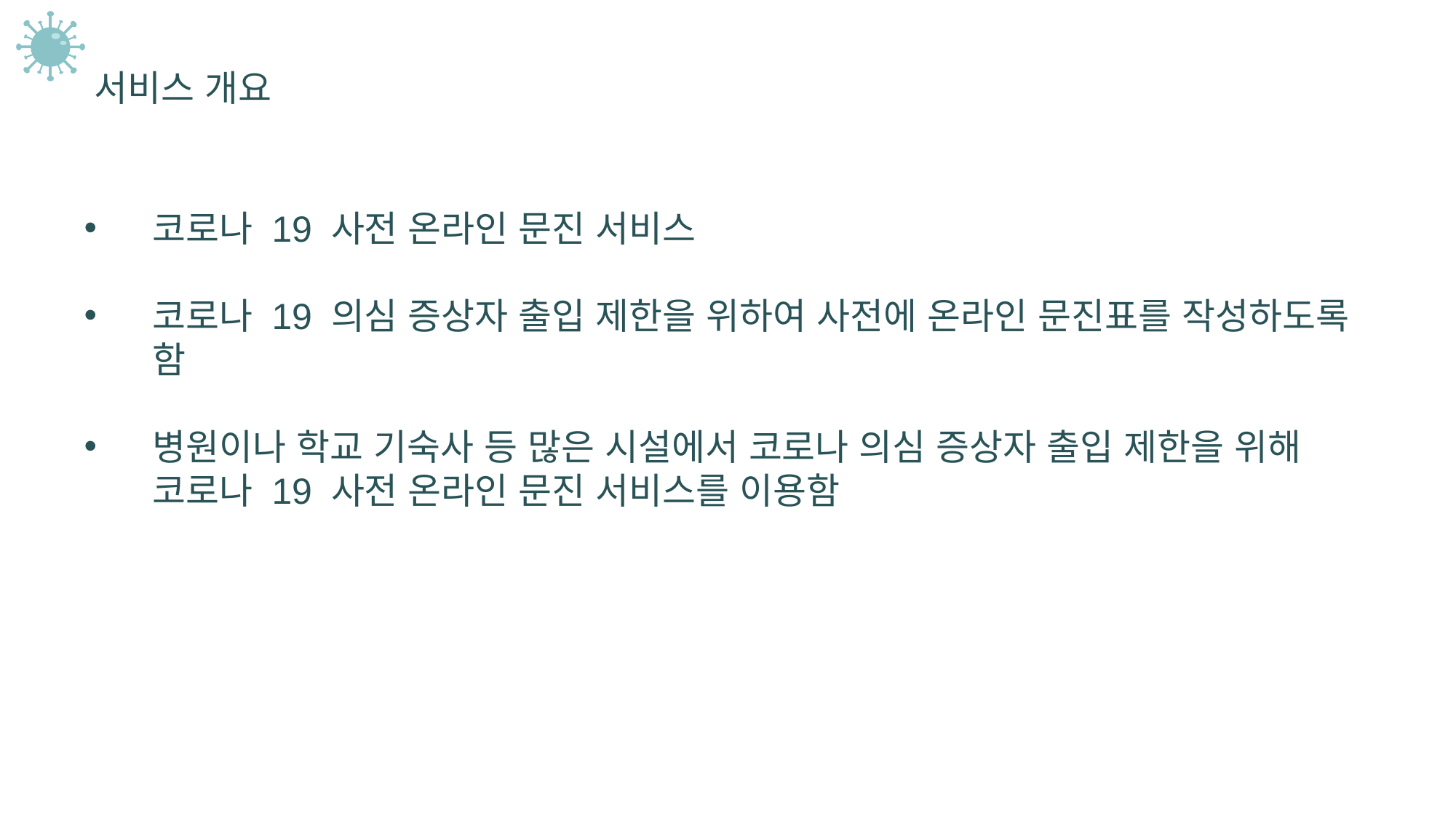

서비스 개요

코로나 19 사전 온라인 문진 서비스

코로나 19 의심 증상자 출입 제한을 위하여 사전에 온라인 문진표를 작성하도록 함

병원이나 학교 기숙사 등 많은 시설에서 코로나 의심 증상자 출입 제한을 위해 코로나 19 사전 온라인 문진 서비스를 이용함